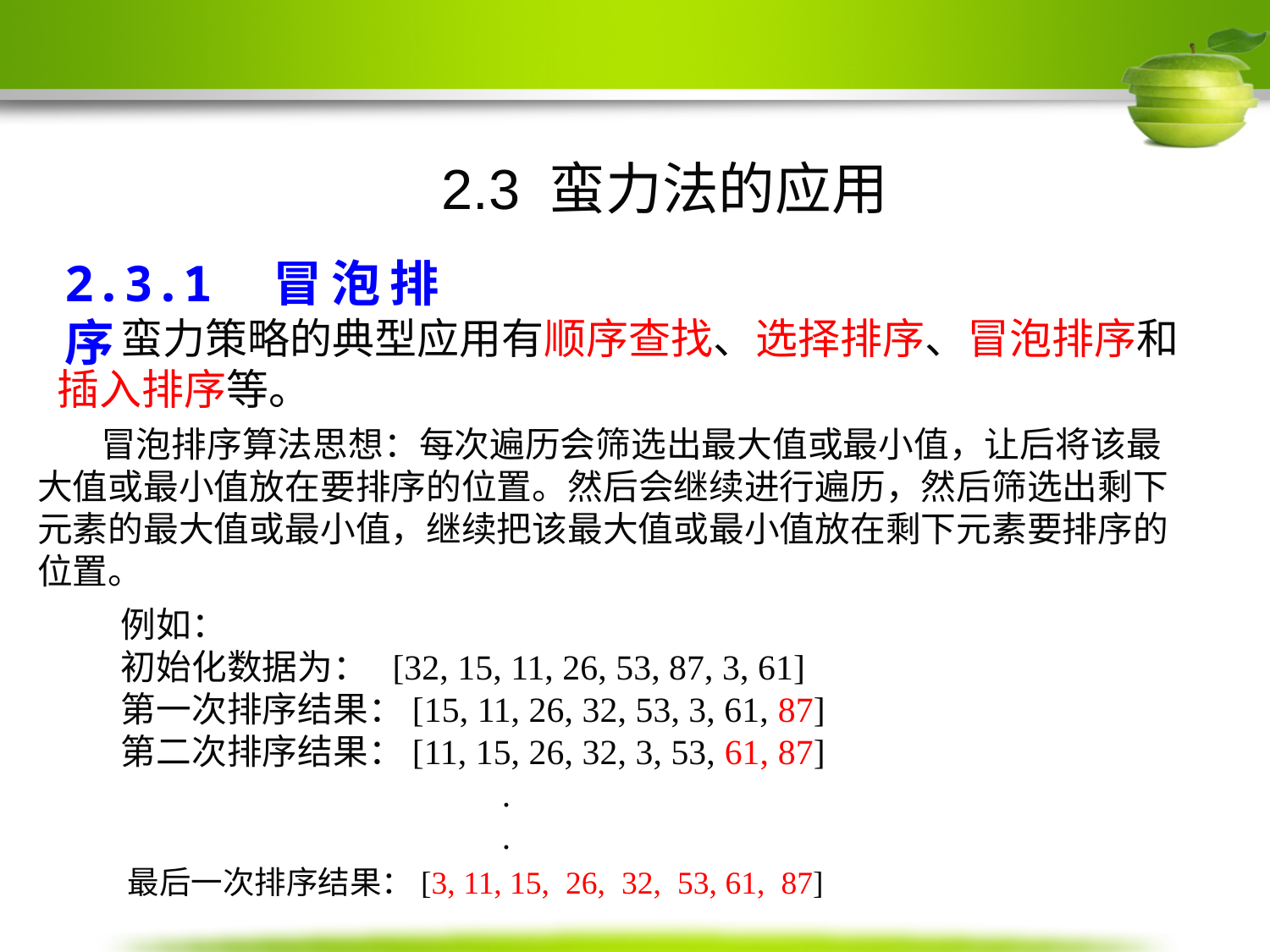

2.3 蛮力法的应用
2.3.1 冒泡排序
蛮力策略的典型应用有顺序查找、选择排序、冒泡排序和插入排序等。
冒泡排序算法思想：每次遍历会筛选出最大值或最小值，让后将该最大值或最小值放在要排序的位置。然后会继续进行遍历，然后筛选出剩下元素的最大值或最小值，继续把该最大值或最小值放在剩下元素要排序的位置。
例如：
初始化数据为：  [32, 15, 11, 26, 53, 87, 3, 61]
第一次排序结果：[15, 11, 26, 32, 53, 3, 61, 87]
第二次排序结果：[11, 15, 26, 32, 3, 53, 61, 87]
.
.

最后一次排序结果：[3, 11, 15,  26,  32,  53, 61,  87]